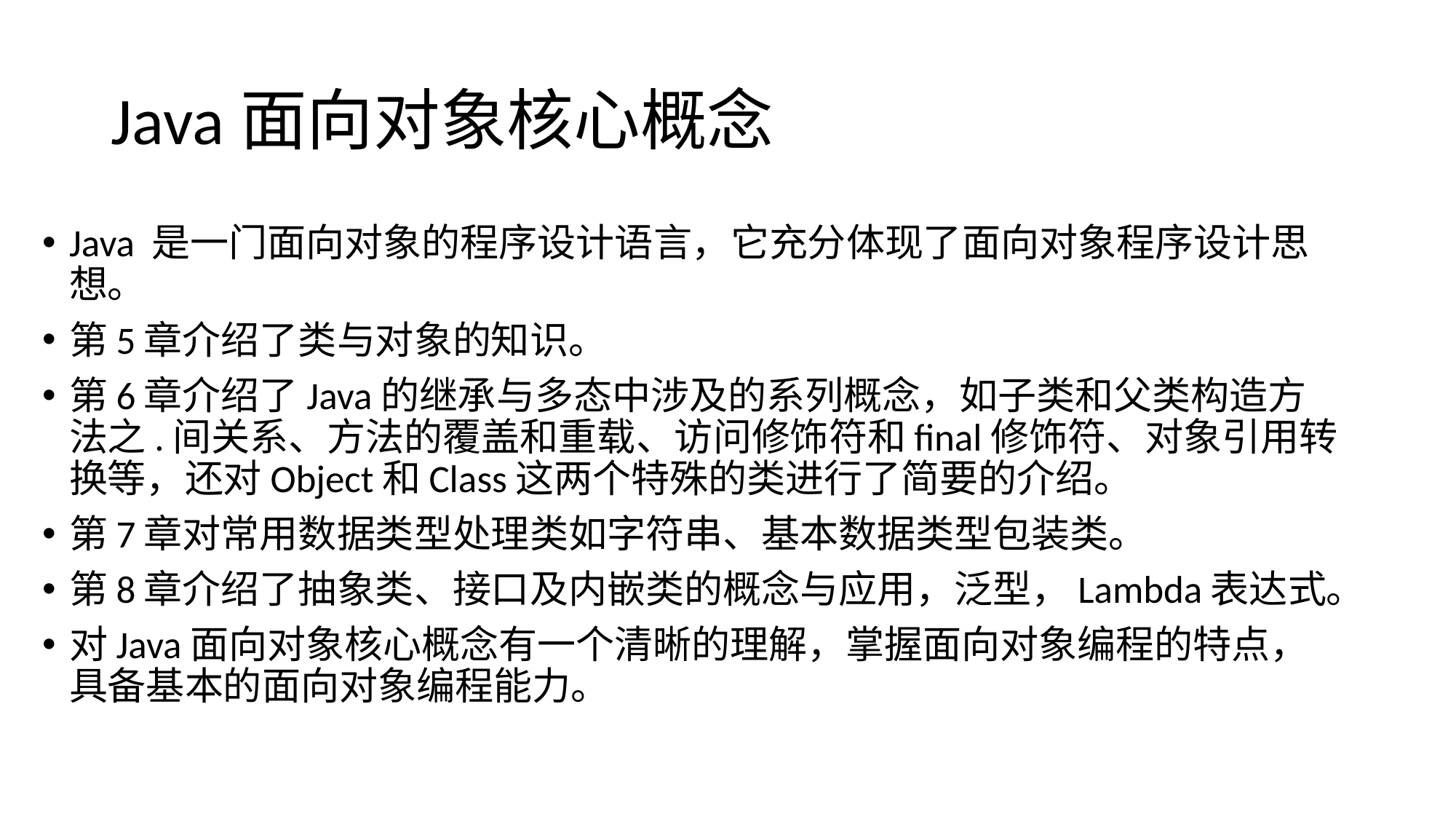

# Java面向对象核心概念
Java 是一门面向对象的程序设计语言，它充分体现了面向对象程序设计思想。
第5章介绍了类与对象的知识。
第6章介绍了Java的继承与多态中涉及的系列概念，如子类和父类构造方法之.间关系、方法的覆盖和重载、访问修饰符和final修饰符、对象引用转换等，还对Object和Class这两个特殊的类进行了简要的介绍。
第7章对常用数据类型处理类如字符串、基本数据类型包装类。
第8章介绍了抽象类、接口及内嵌类的概念与应用，泛型，Lambda表达式。
对Java面向对象核心概念有一个清晰的理解，掌握面向对象编程的特点，具备基本的面向对象编程能力。